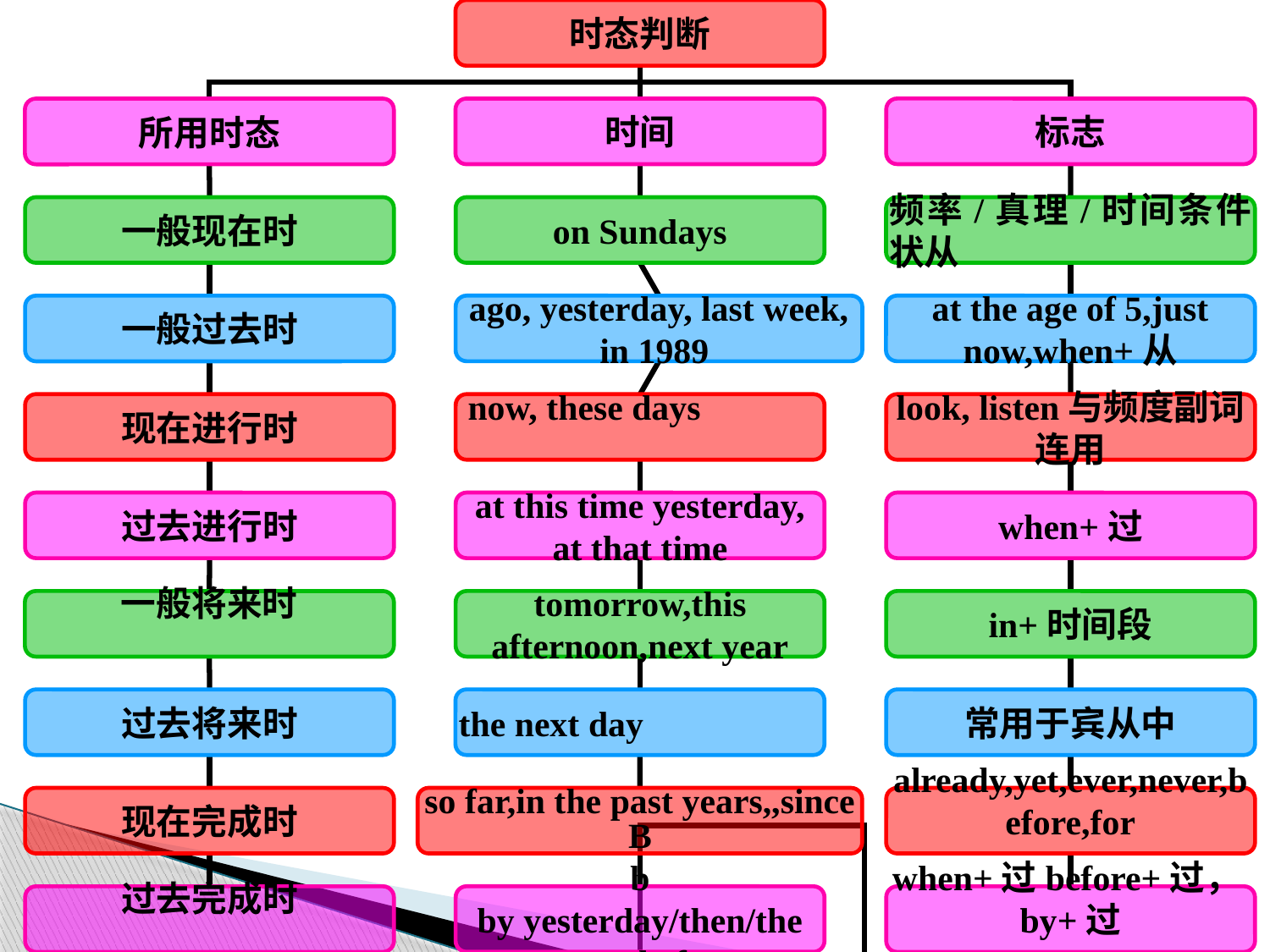

时态判断
所用时态

时间

标志

一般现在时
on Sundays

频率/真理/时间条件状从

一般过去时

ago, yesterday, last week, in 1989

at the age of 5,just now,when+从
现在进行时
 now, these days

look, listen与频度副词连用
过去进行时
at this time yesterday, at that time
when+过
一般将来时

tomorrow,this afternoon,next year
in+时间段
过去将来时
the next day
常用于宾从中
现在完成时
so far,in the past years,,since

already,yet,ever,never,before,for

过去完成时

B
b
by yesterday/then/the end of

when+过before+过，by+过